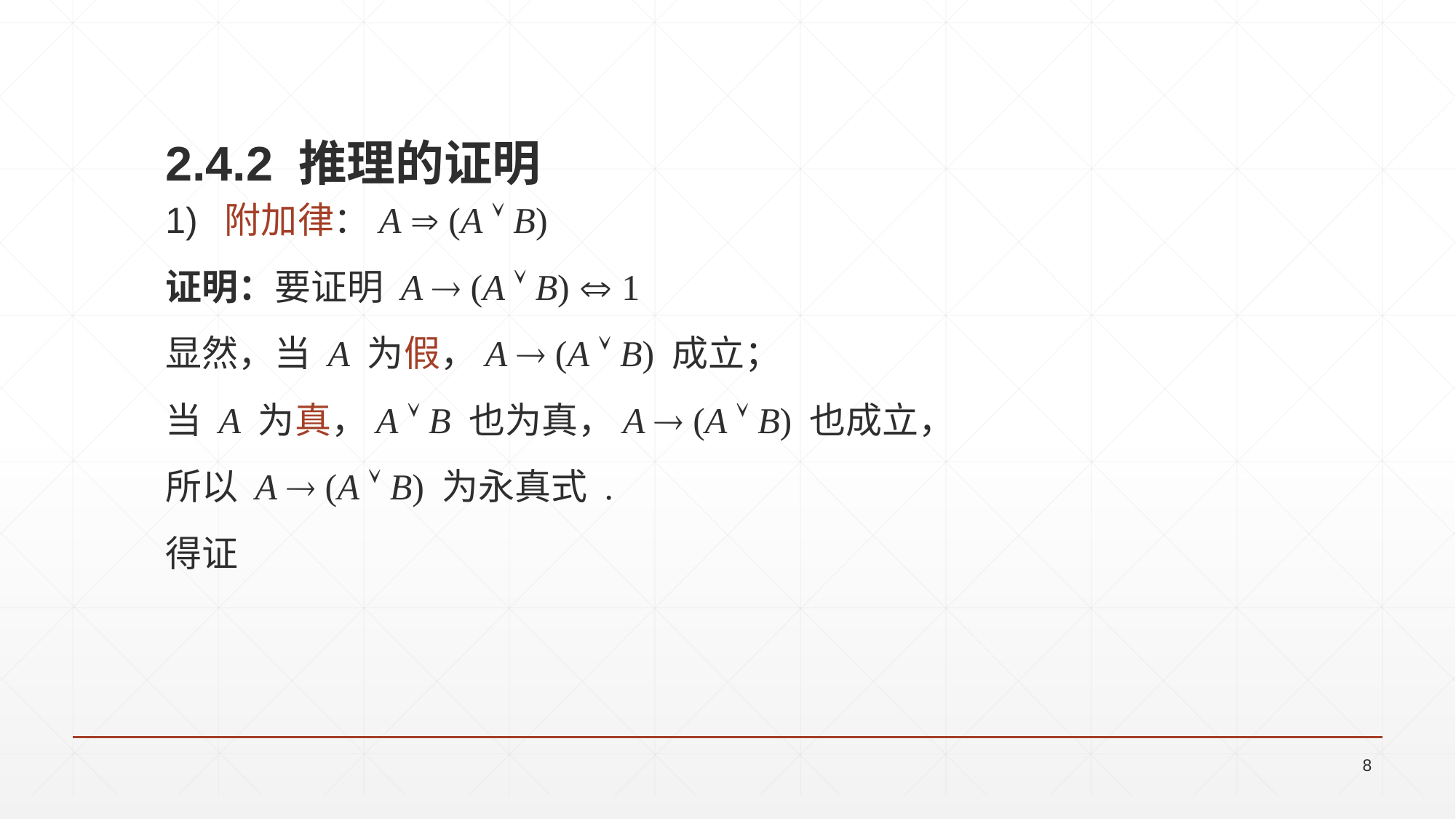

2.4.2 推理的证明
1)  附加律：A ⇒ (A ∨ B)
证明：要证明 A → (A ∨ B) ⇔ 1
显然，当 A 为假，A → (A ∨ B) 成立；
当 A 为真，A ∨ B 也为真，A → (A ∨ B) 也成立，
所以 A → (A ∨ B) 为永真式 .
得证
8